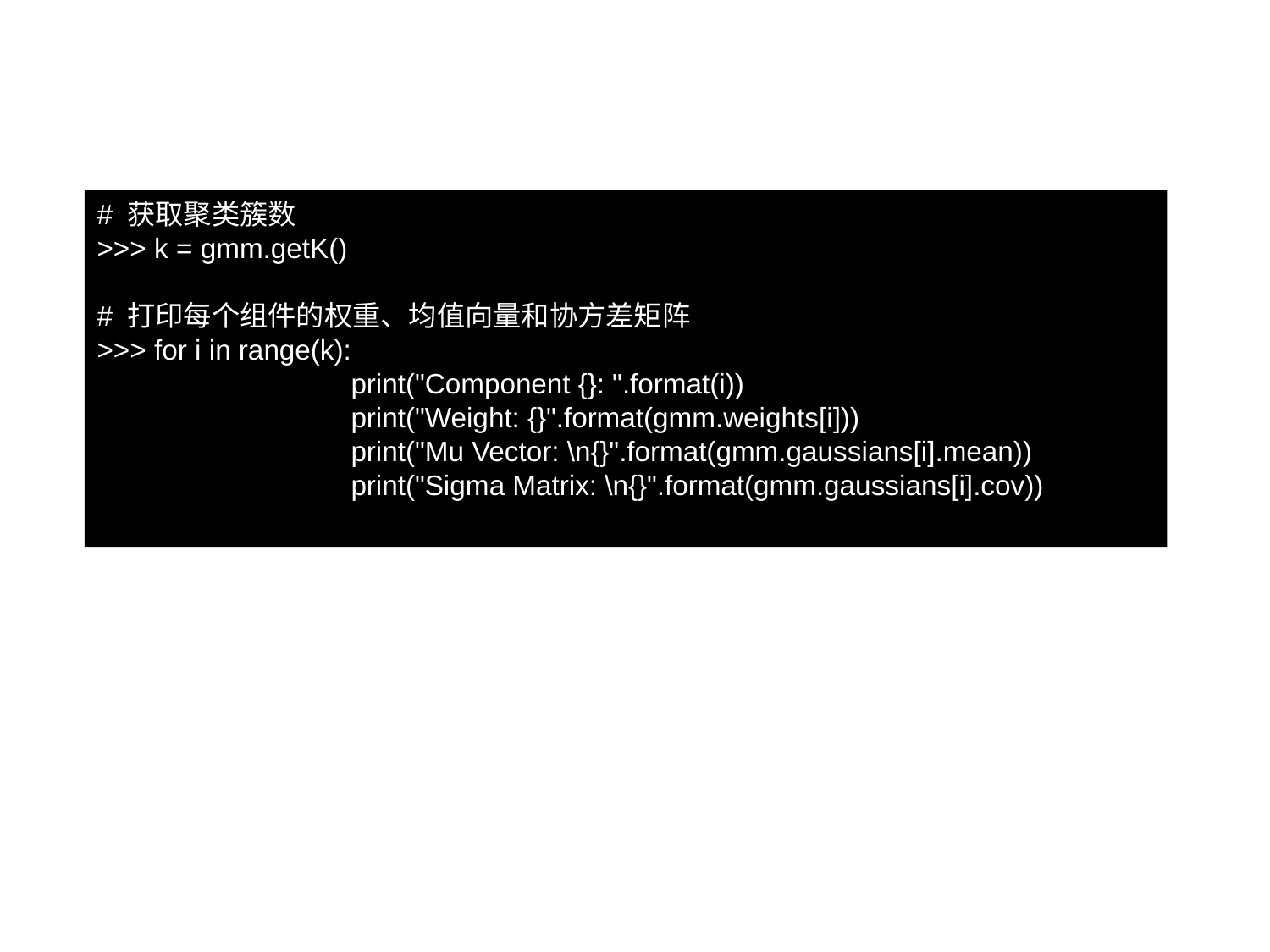

9.8.2 GMM 聚类算法
# 获取聚类簇数
>>> k = gmm.getK()

# 打印每个组件的权重、均值向量和协方差矩阵
>>> for i in range(k):
    		print("Component {}: ".format(i))
    		print("Weight: {}".format(gmm.weights[i]))
    		print("Mu Vector: \n{}".format(gmm.gaussians[i].mean))
    		print("Sigma Matrix: \n{}".format(gmm.gaussians[i].cov))